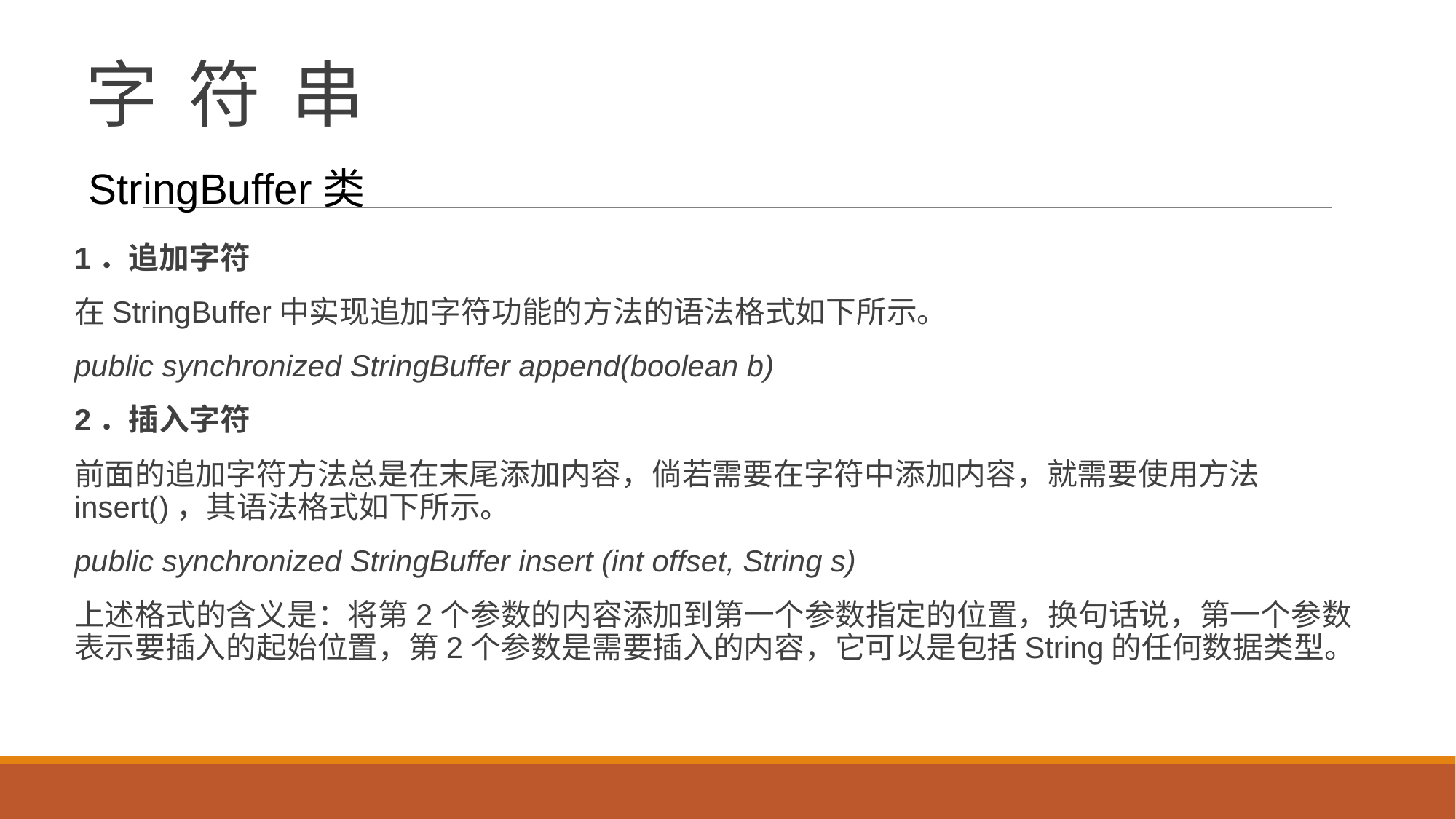

# 字  符  串
StringBuffer类
1．追加字符
在StringBuffer中实现追加字符功能的方法的语法格式如下所示。
public synchronized StringBuffer append(boolean b)
2．插入字符
前面的追加字符方法总是在末尾添加内容，倘若需要在字符中添加内容，就需要使用方法insert()，其语法格式如下所示。
public synchronized StringBuffer insert (int offset, String s)
上述格式的含义是：将第2个参数的内容添加到第一个参数指定的位置，换句话说，第一个参数表示要插入的起始位置，第2个参数是需要插入的内容，它可以是包括String的任何数据类型。